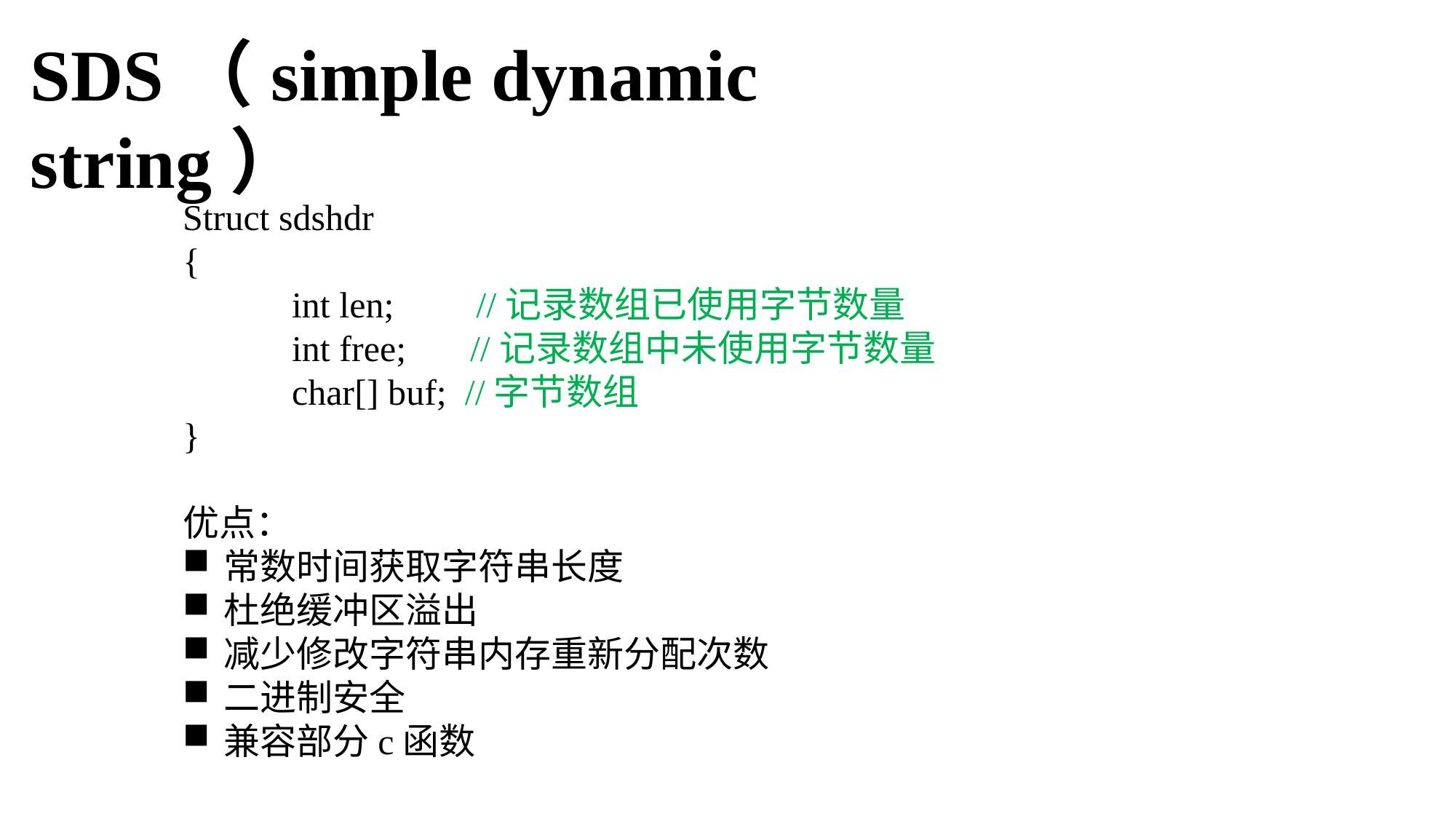

SDS（simple dynamic string）
Struct sdshdr
{
	int len;         //记录数组已使用字节数量
	int free;       //记录数组中未使用字节数量
	char[] buf;  //字节数组
}

优点：
常数时间获取字符串长度
杜绝缓冲区溢出
减少修改字符串内存重新分配次数
二进制安全
兼容部分c函数